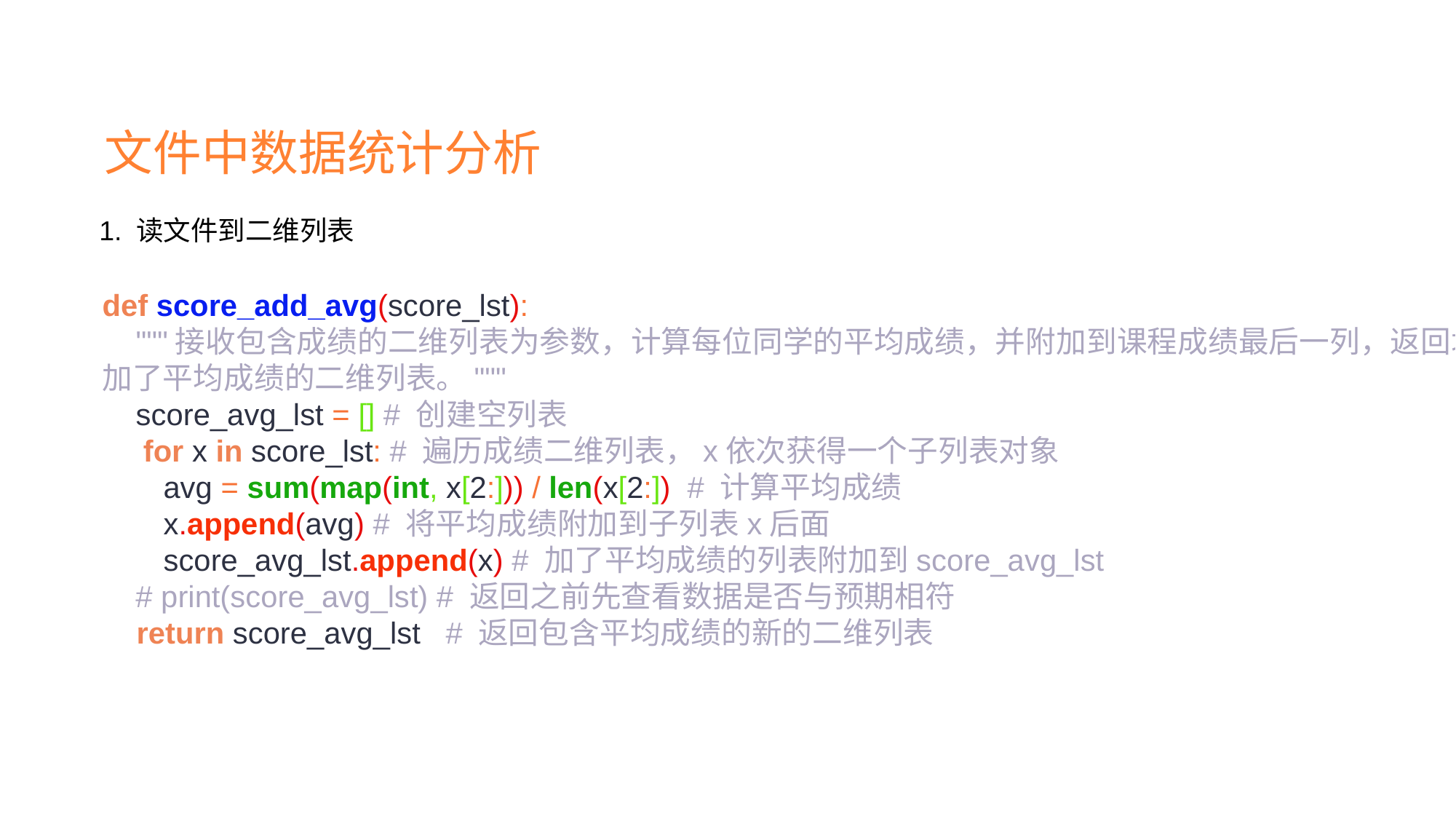

文件中数据统计分析
1. 读文件到二维列表
def score_add_avg(score_lst):
    """接收包含成绩的二维列表为参数，计算每位同学的平均成绩，并附加到课程成绩最后一列，返回增加了平均成绩的二维列表。"""
    score_avg_lst = [] # 创建空列表
     for x in score_lst: # 遍历成绩二维列表，x依次获得一个子列表对象
        avg = sum(map(int, x[2:])) / len(x[2:])  # 计算平均成绩
        x.append(avg) # 将平均成绩附加到子列表x后面
        score_avg_lst.append(x) # 加了平均成绩的列表附加到score_avg_lst
    # print(score_avg_lst) # 返回之前先查看数据是否与预期相符
    return score_avg_lst   # 返回包含平均成绩的新的二维列表